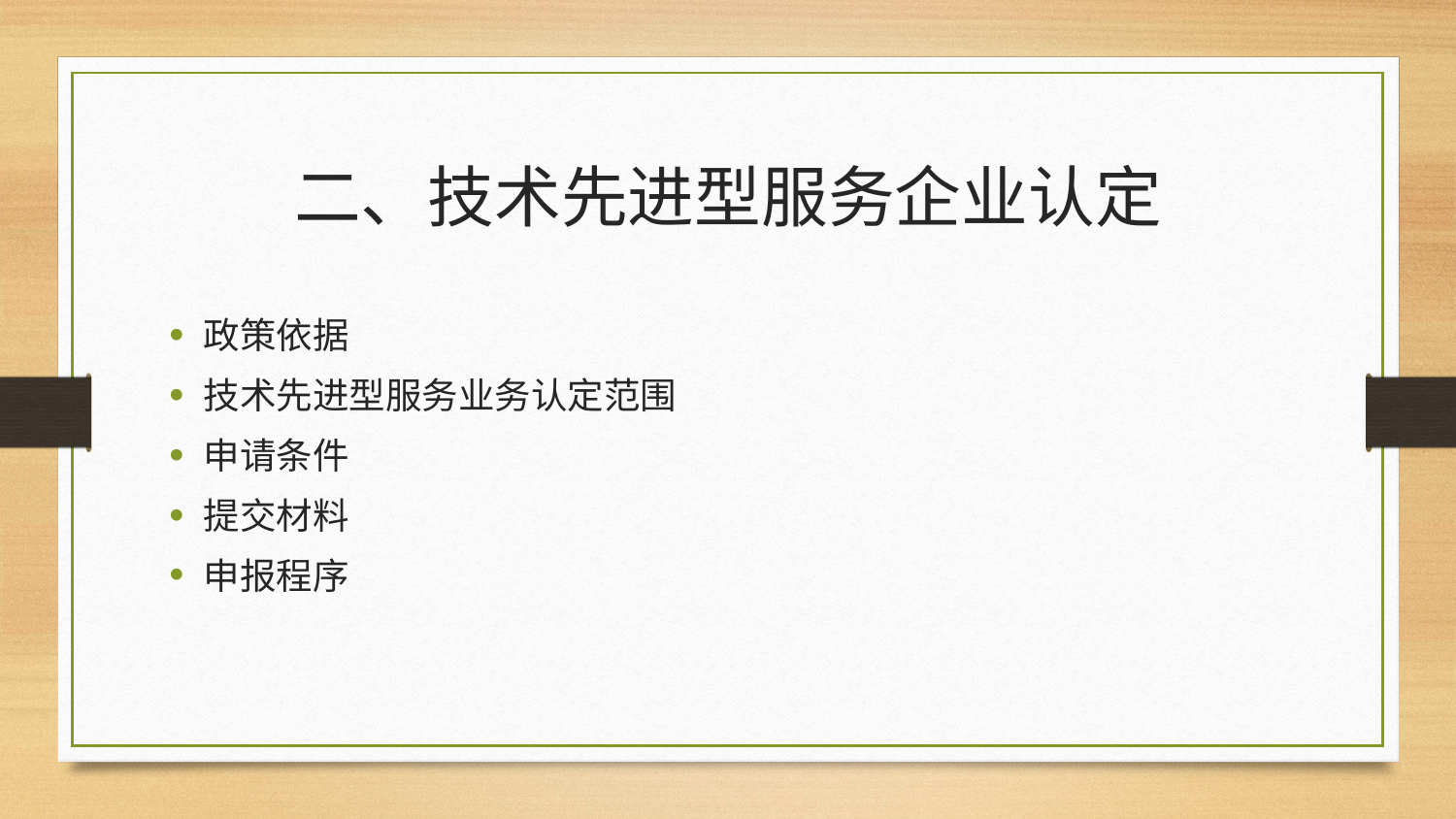

# 二、技术先进型服务企业认定
政策依据
技术先进型服务业务认定范围
申请条件
提交材料
申报程序